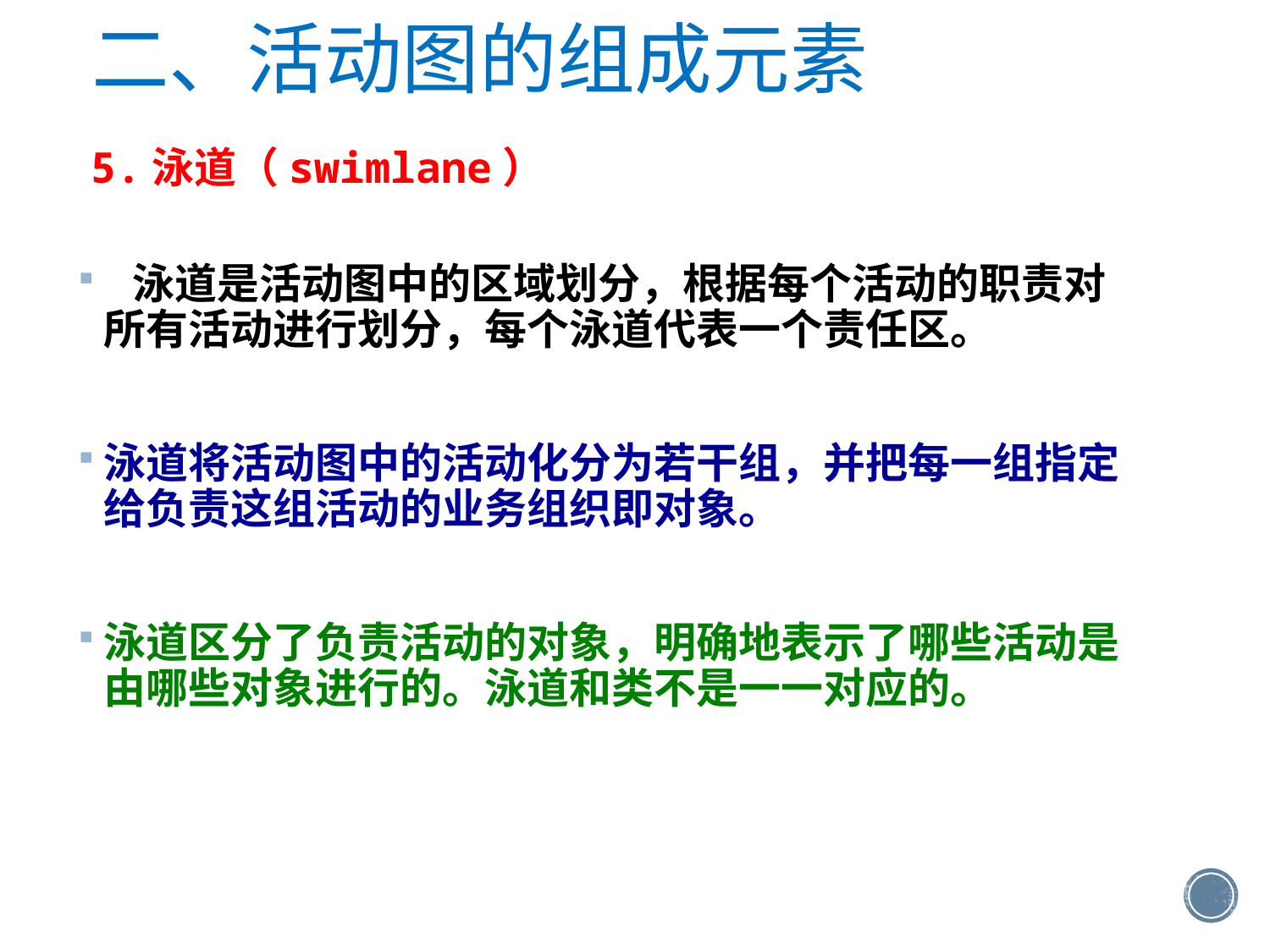

二、活动图的组成元素
5.泳道（swimlane）
  泳道是活动图中的区域划分，根据每个活动的职责对所有活动进行划分，每个泳道代表一个责任区。

泳道将活动图中的活动化分为若干组，并把每一组指定给负责这组活动的业务组织即对象。

泳道区分了负责活动的对象，明确地表示了哪些活动是由哪些对象进行的。泳道和类不是一一对应的。